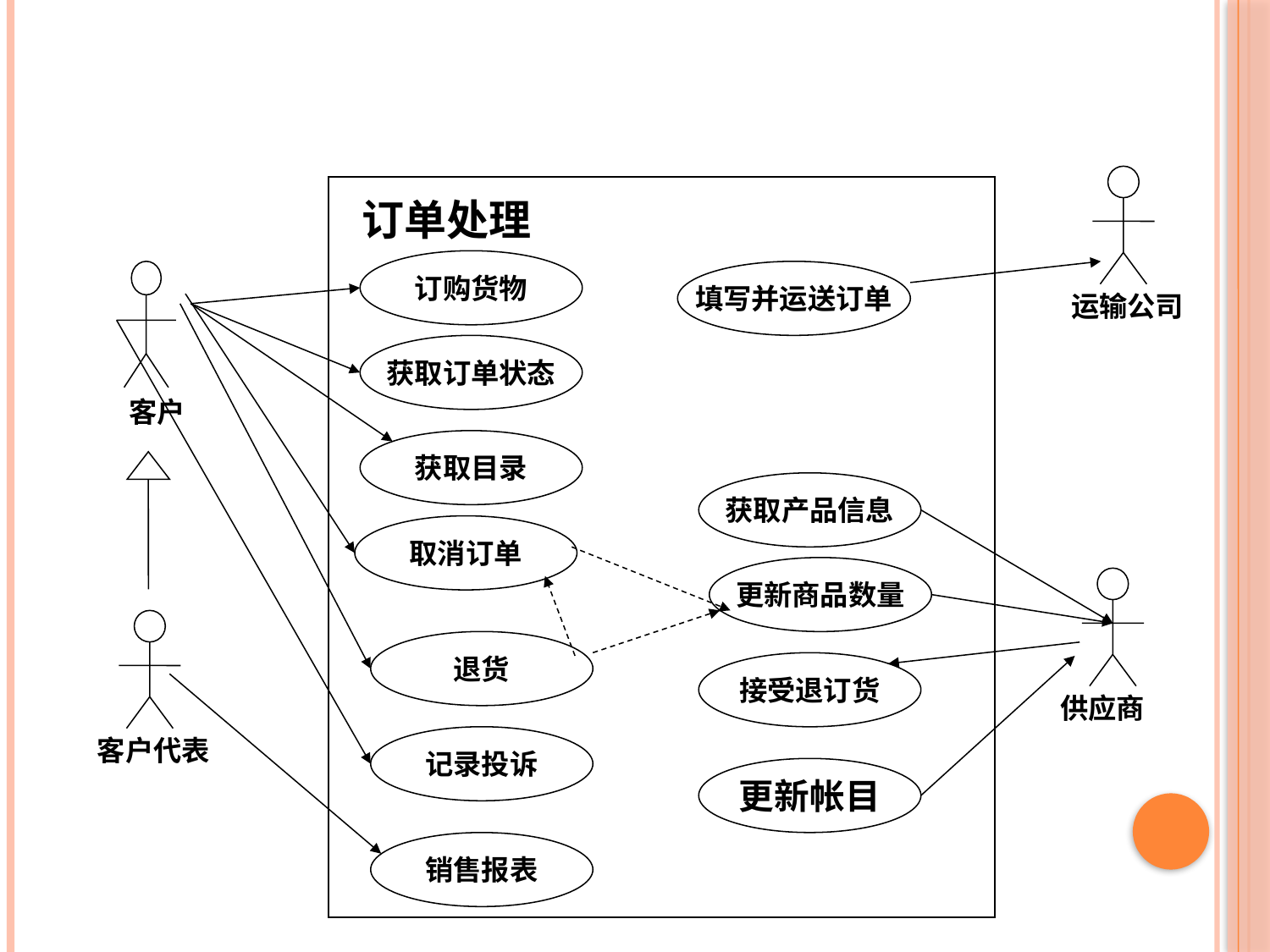

订单处理

订购货物

填写并运送订单

运输公司

获取订单状态

客户
获取目录

获取产品信息
取消订单

更新商品数量

退货

接受退订货

供应商

客户代表
记录投诉
更新帐目
销售报表